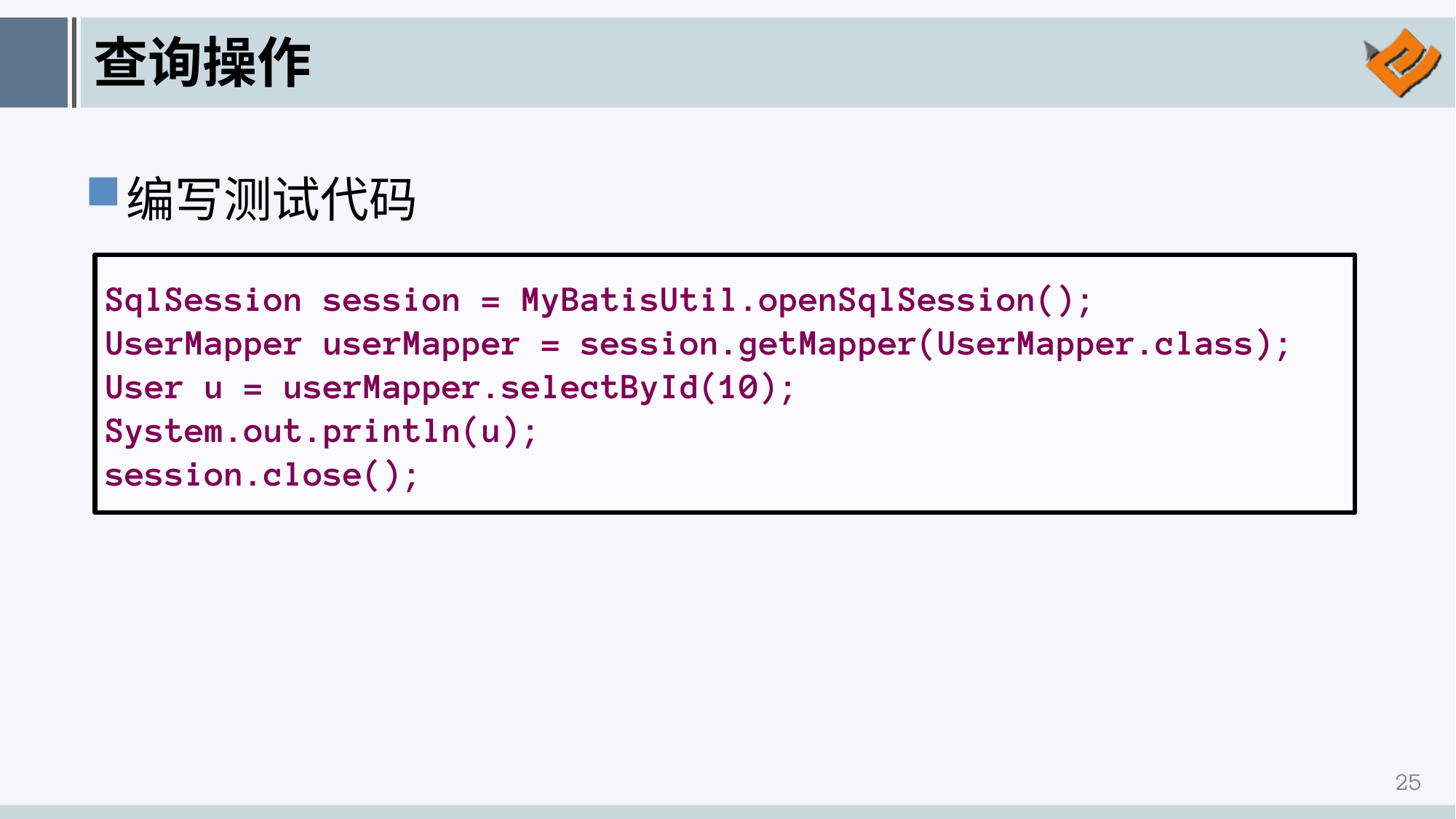

# 查询操作
编写测试代码
SqlSession session = MyBatisUtil.openSqlSession();
UserMapper userMapper = session.getMapper(UserMapper.class);
User u = userMapper.selectById(10);
System.out.println(u);
session.close();